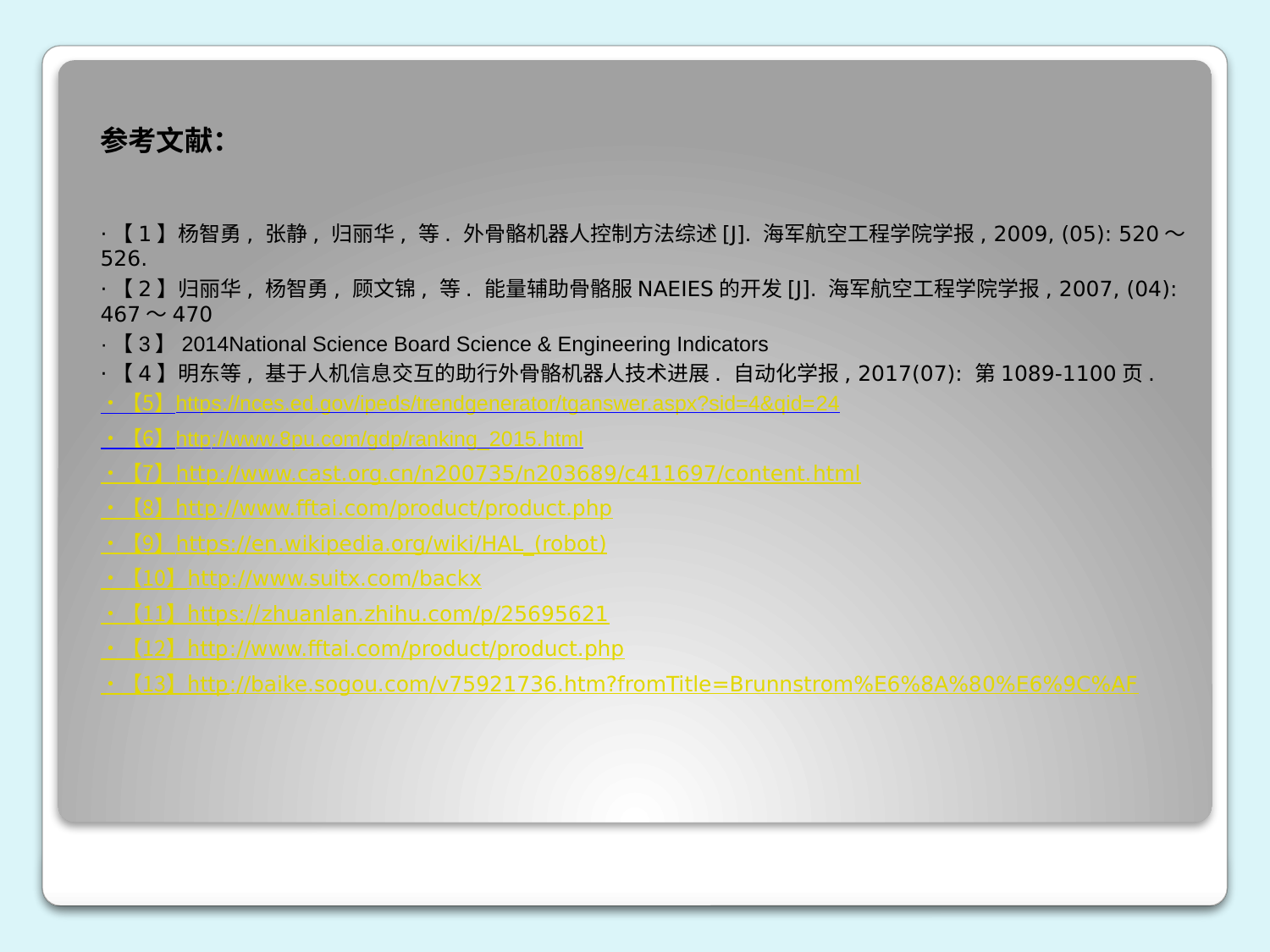

参考文献：

·【1】杨智勇, 张静, 归丽华, 等. 外骨骼机器人控制方法综述[J]. 海军航空工程学院学报, 2009, (05): 520～526.
·【2】归丽华, 杨智勇, 顾文锦, 等. 能量辅助骨骼服NAEIES的开发[J]. 海军航空工程学院学报, 2007, (04): 467～470
·【3】2014National Science Board Science & Engineering Indicators
·【4】明东等, 基于人机信息交互的助行外骨骼机器人技术进展. 自动化学报, 2017(07): 第1089-1100页.
·【5】https://nces.ed.gov/ipeds/trendgenerator/tganswer.aspx?sid=4&qid=24
·【6】http://www.8pu.com/gdp/ranking_2015.html
·【7】http://www.cast.org.cn/n200735/n203689/c411697/content.html
·【8】http://www.fftai.com/product/product.php
·【9】https://en.wikipedia.org/wiki/HAL_(robot)
·【10】http://www.suitx.com/backx
·【11】https://zhuanlan.zhihu.com/p/25695621
·【12】http://www.fftai.com/product/product.php
·【13】http://baike.sogou.com/v75921736.htm?fromTitle=Brunnstrom%E6%8A%80%E6%9C%AF